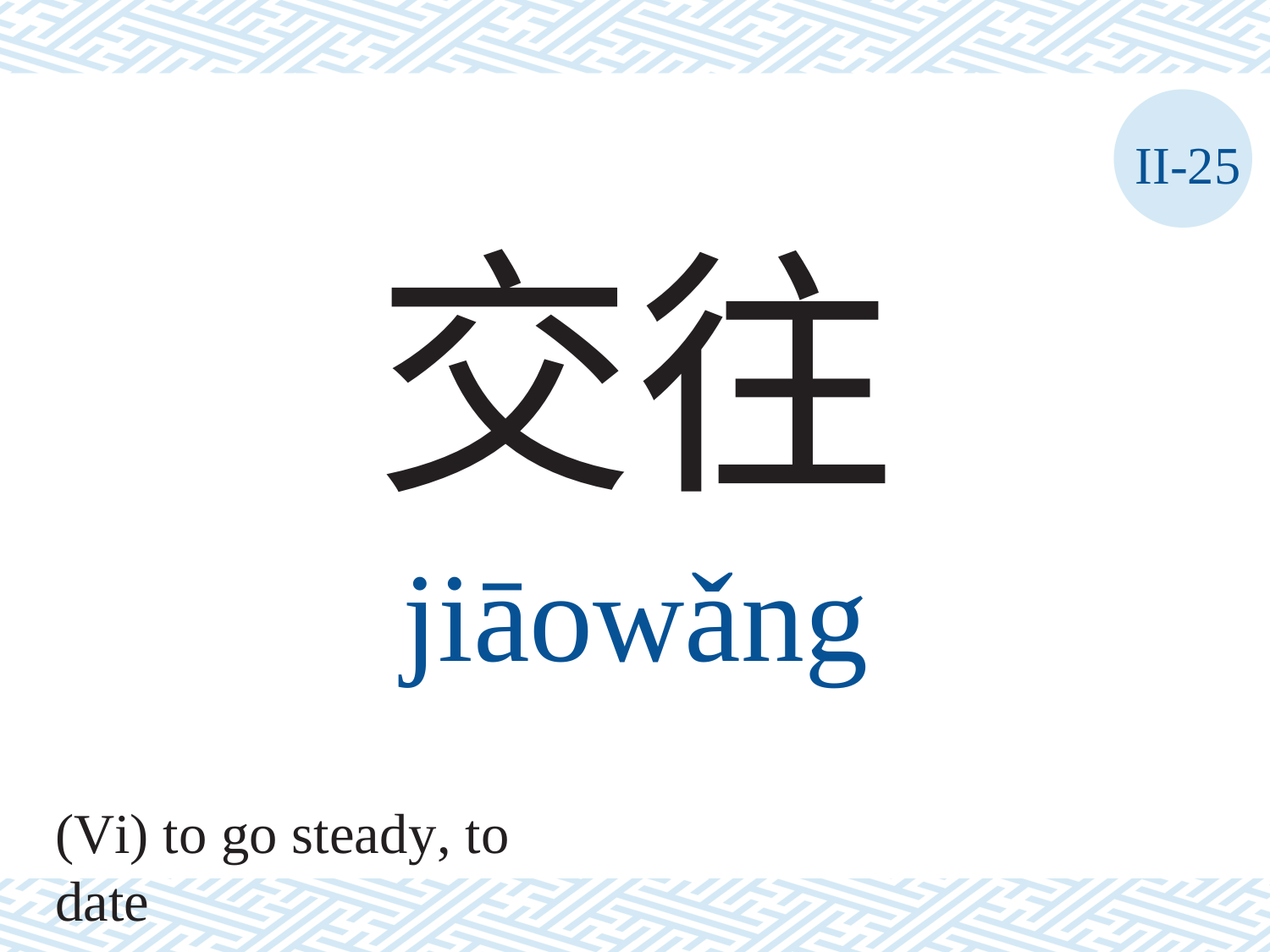

II-25
交往
jiāowǎng
(Vi) to go steady, to date